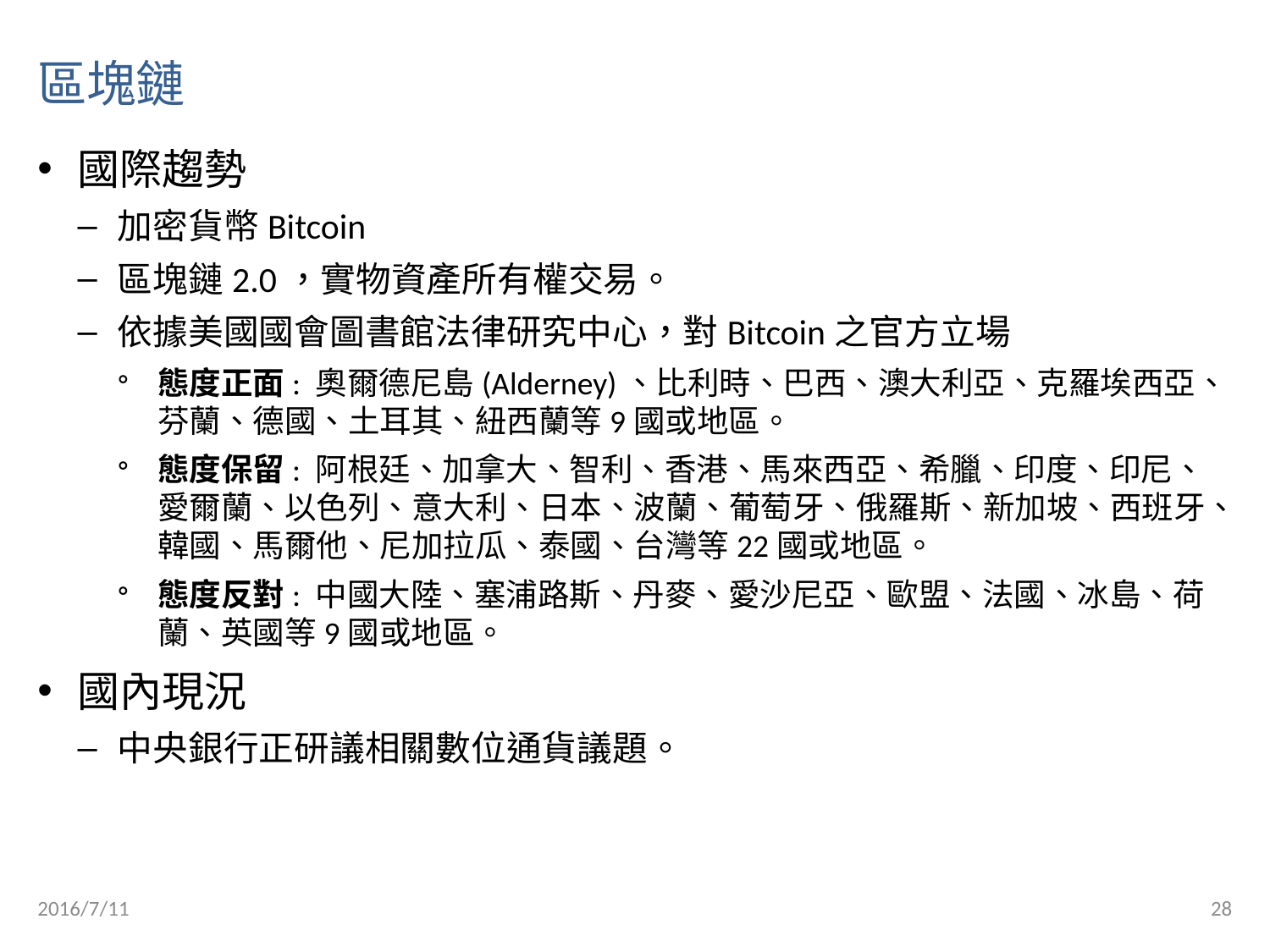

# 區塊鏈
國際趨勢
加密貨幣Bitcoin
區塊鏈2.0，實物資產所有權交易。
依據美國國會圖書館法律研究中心，對Bitcoin之官方立場
態度正面: 奧爾德尼島(Alderney)、比利時、巴西、澳大利亞、克羅埃西亞、芬蘭、德國、土耳其、紐西蘭等9國或地區。
態度保留: 阿根廷、加拿大、智利、香港、馬來西亞、希臘、印度、印尼、愛爾蘭、以色列、意大利、日本、波蘭、葡萄牙、俄羅斯、新加坡、西班牙、韓國、馬爾他、尼加拉瓜、泰國、台灣等22國或地區。
態度反對: 中國大陸、塞浦路斯、丹麥、愛沙尼亞、歐盟、法國、冰島、荷蘭、英國等9國或地區。
國內現況
中央銀行正研議相關數位通貨議題。
2016/7/11
28